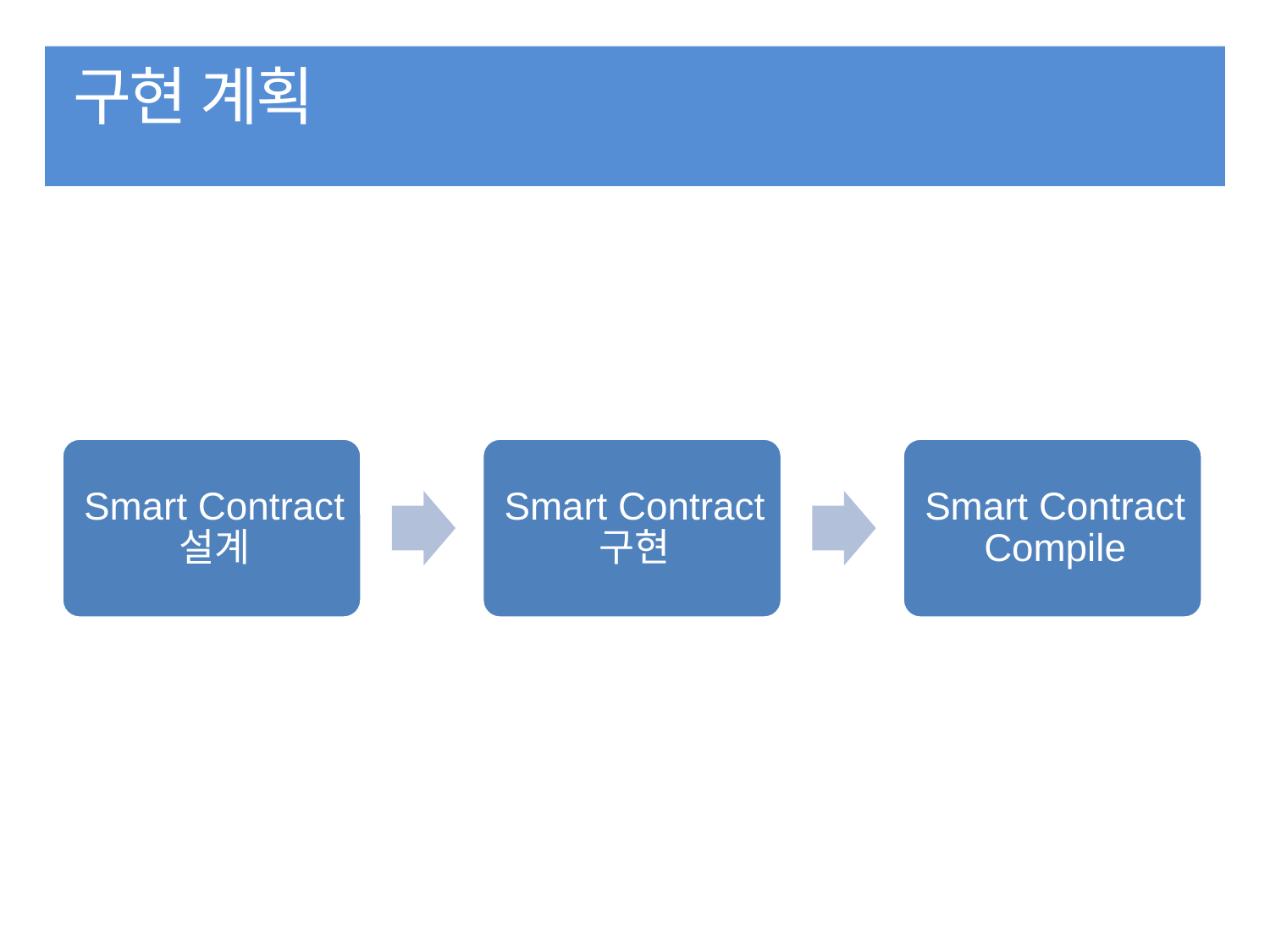

# 구현 계획
Smart Contract 설계

Smart Contract 구현

Smart Contract Compile